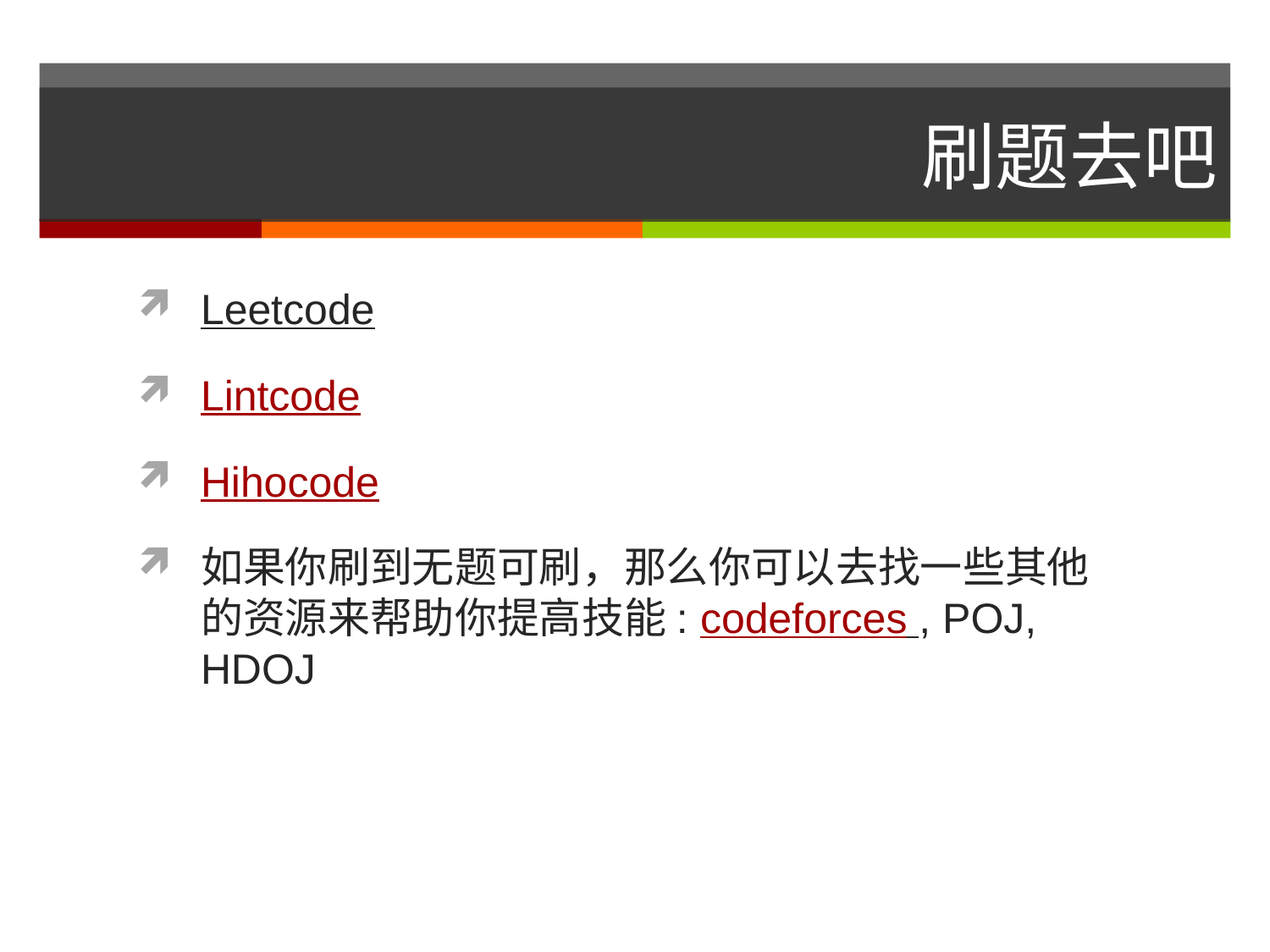

# 刷题去吧
Leetcode
Lintcode
Hihocode
如果你刷到无题可刷，那么你可以去找一些其他的资源来帮助你提高技能: codeforces , POJ,  HDOJ